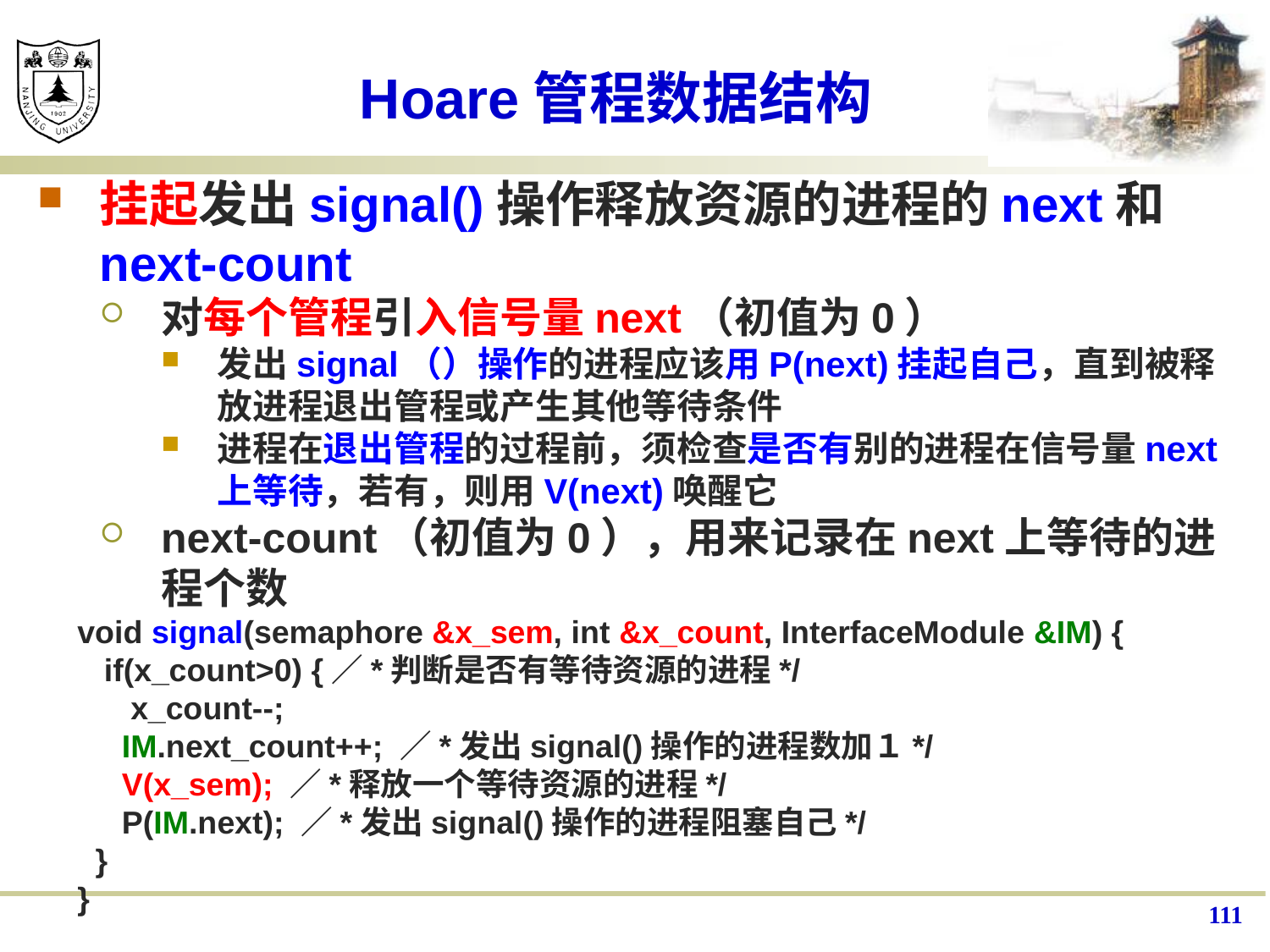

# Hoare管程数据结构
挂起发出signal()操作释放资源的进程的next和next-count
对每个管程引入信号量next（初值为0）
发出signal（）操作的进程应该用P(next)挂起自己，直到被释放进程退出管程或产生其他等待条件
进程在退出管程的过程前，须检查是否有别的进程在信号量next上等待，若有，则用V(next)唤醒它
next-count（初值为0），用来记录在next上等待的进程个数
void signal(semaphore &x_sem, int &x_count, InterfaceModule &IM) {
   if(x_count>0) {／*判断是否有等待资源的进程*/
      x_count--;
     IM.next_count++; ／*发出signal()操作的进程数加１*/
     V(x_sem); ／*释放一个等待资源的进程*/
     P(IM.next); ／*发出signal()操作的进程阻塞自己*/
  }
}
111